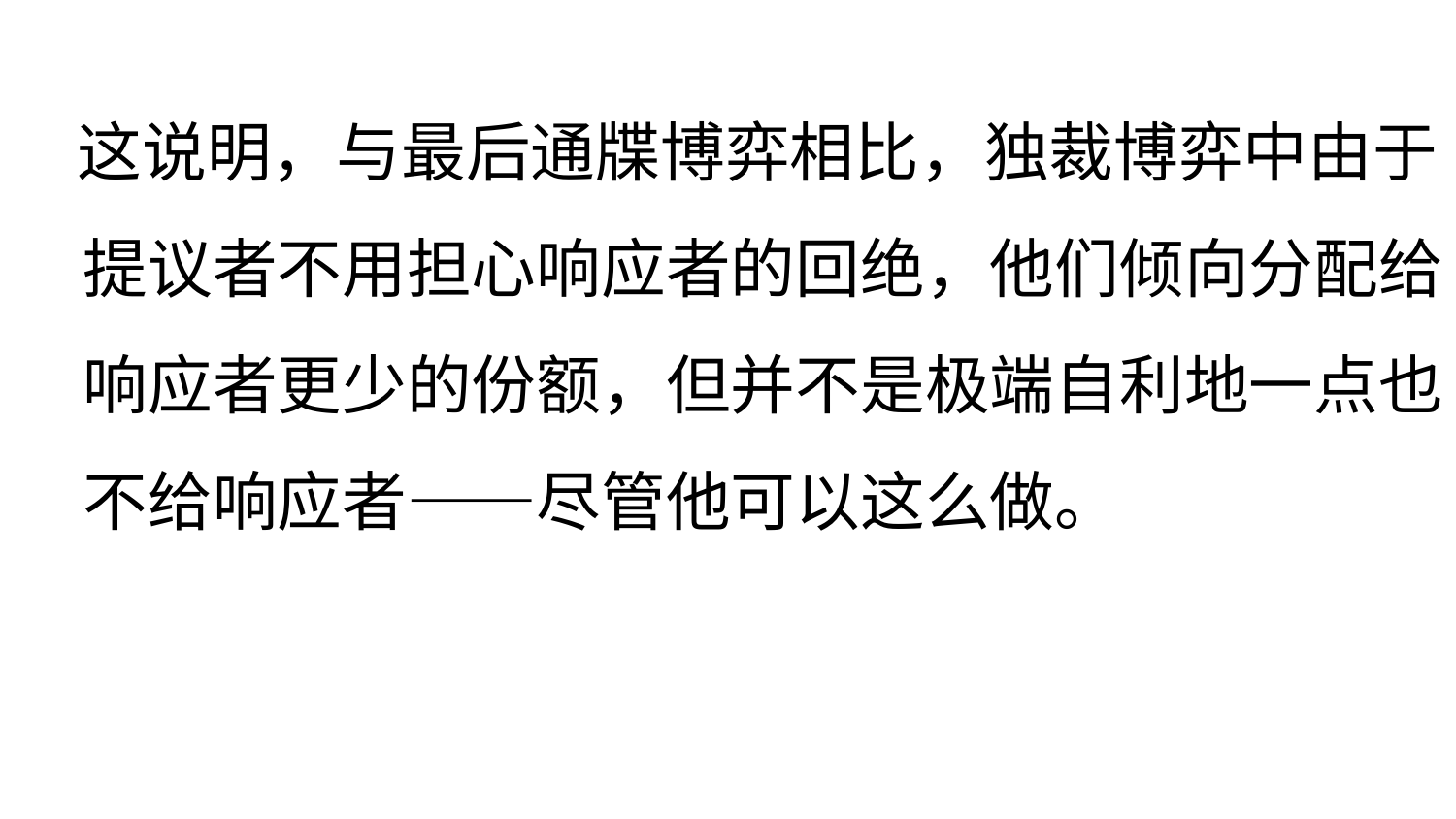

这说明，与最后通牒博弈相比，独裁博弈中由于提议者不用担心响应者的回绝，他们倾向分配给响应者更少的份额，但并不是极端自利地一点也不给响应者——尽管他可以这么做。